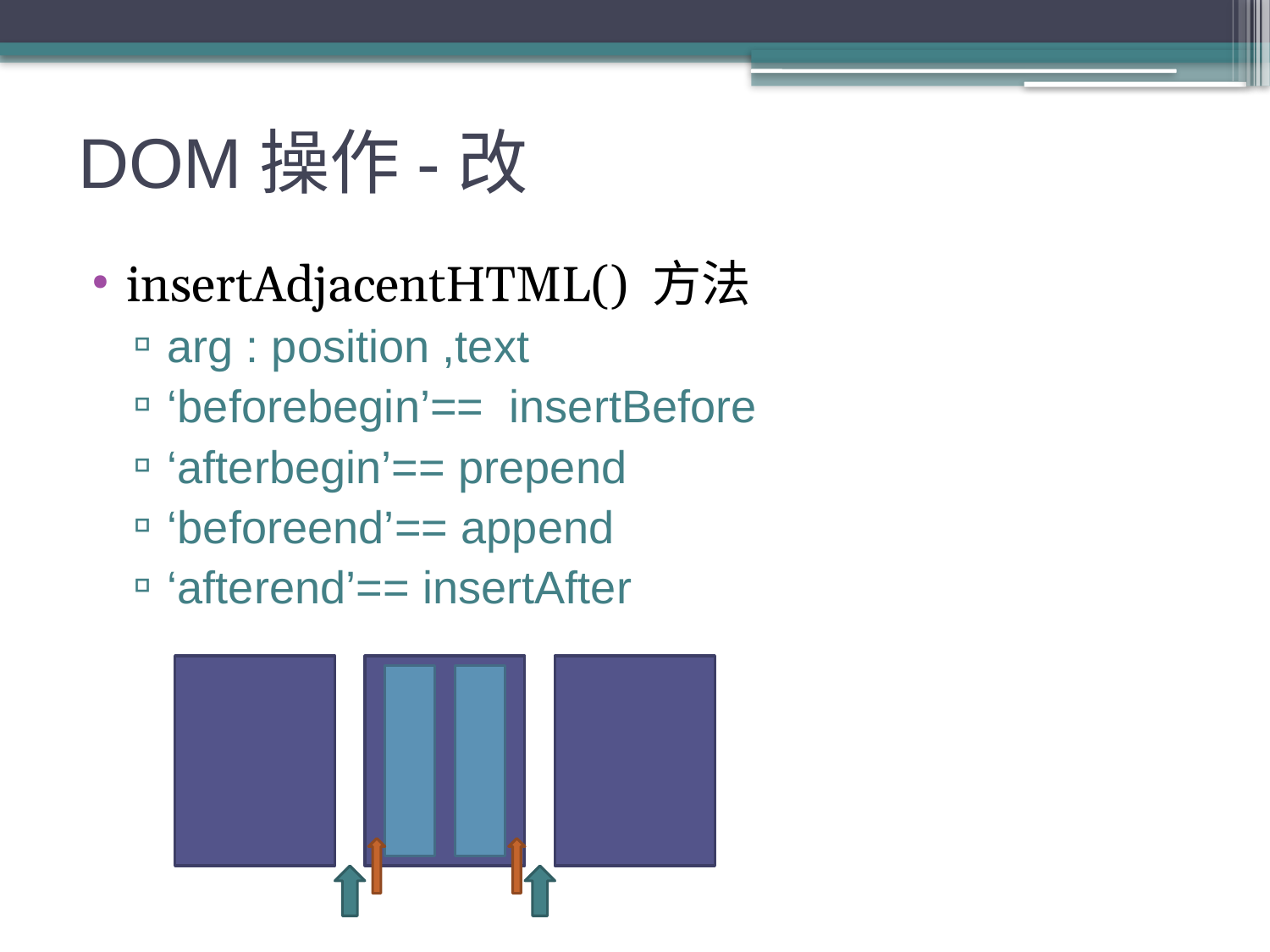

# DOM操作-改
insertAdjacentHTML() 方法
arg : position ,text
‘beforebegin’==  insertBefore
‘afterbegin’== prepend
‘beforeend’== append
‘afterend’== insertAfter